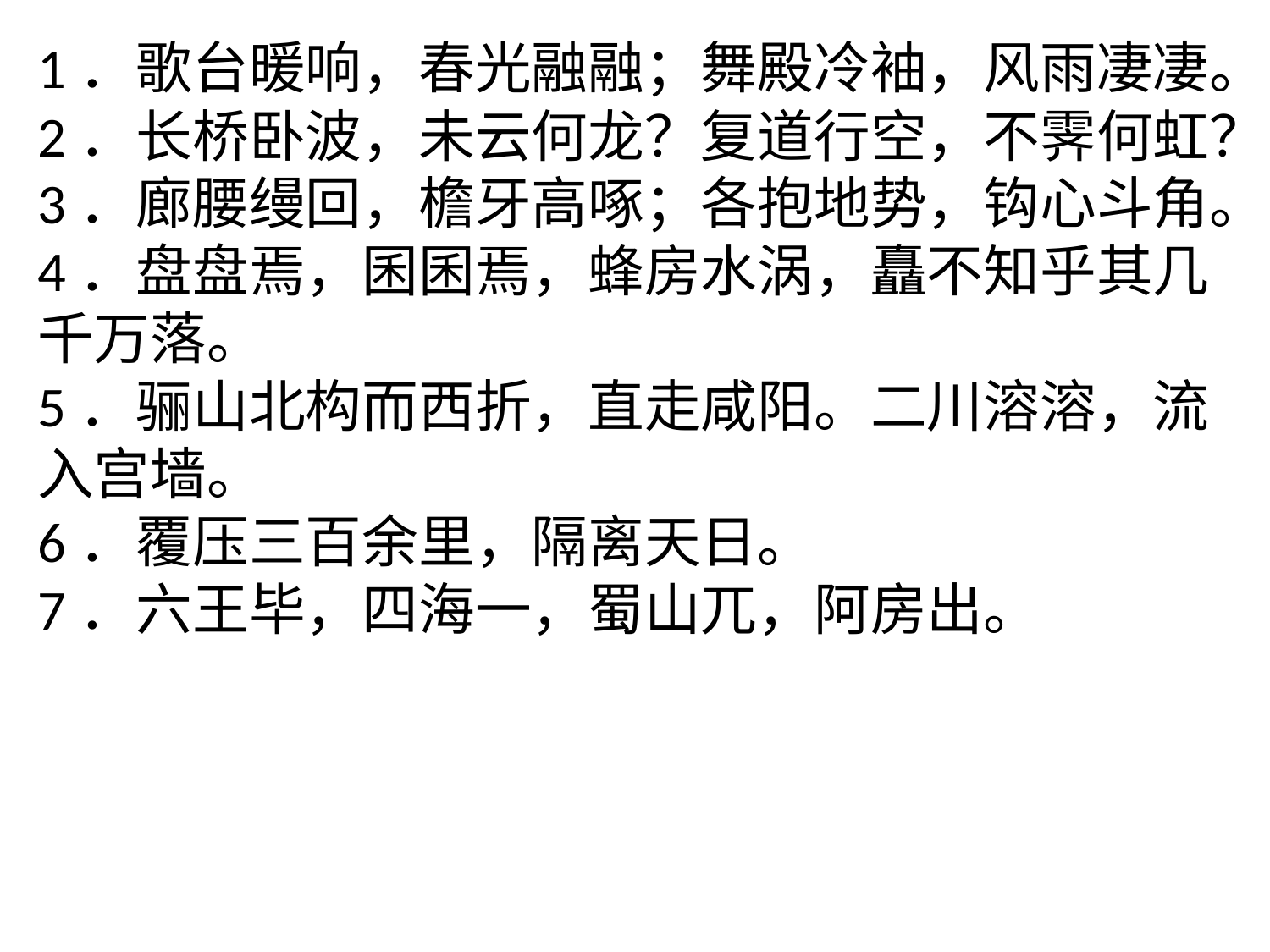

1．歌台暖响，春光融融；舞殿冷袖，风雨凄凄。
2．长桥卧波，未云何龙？复道行空，不霁何虹？
3．廊腰缦回，檐牙高啄；各抱地势，钩心斗角。
4．盘盘焉，囷囷焉，蜂房水涡，矗不知乎其几千万落。
5．骊山北构而西折，直走咸阳。二川溶溶，流入宫墙。
6．覆压三百余里，隔离天日。
7．六王毕，四海一，蜀山兀，阿房出。